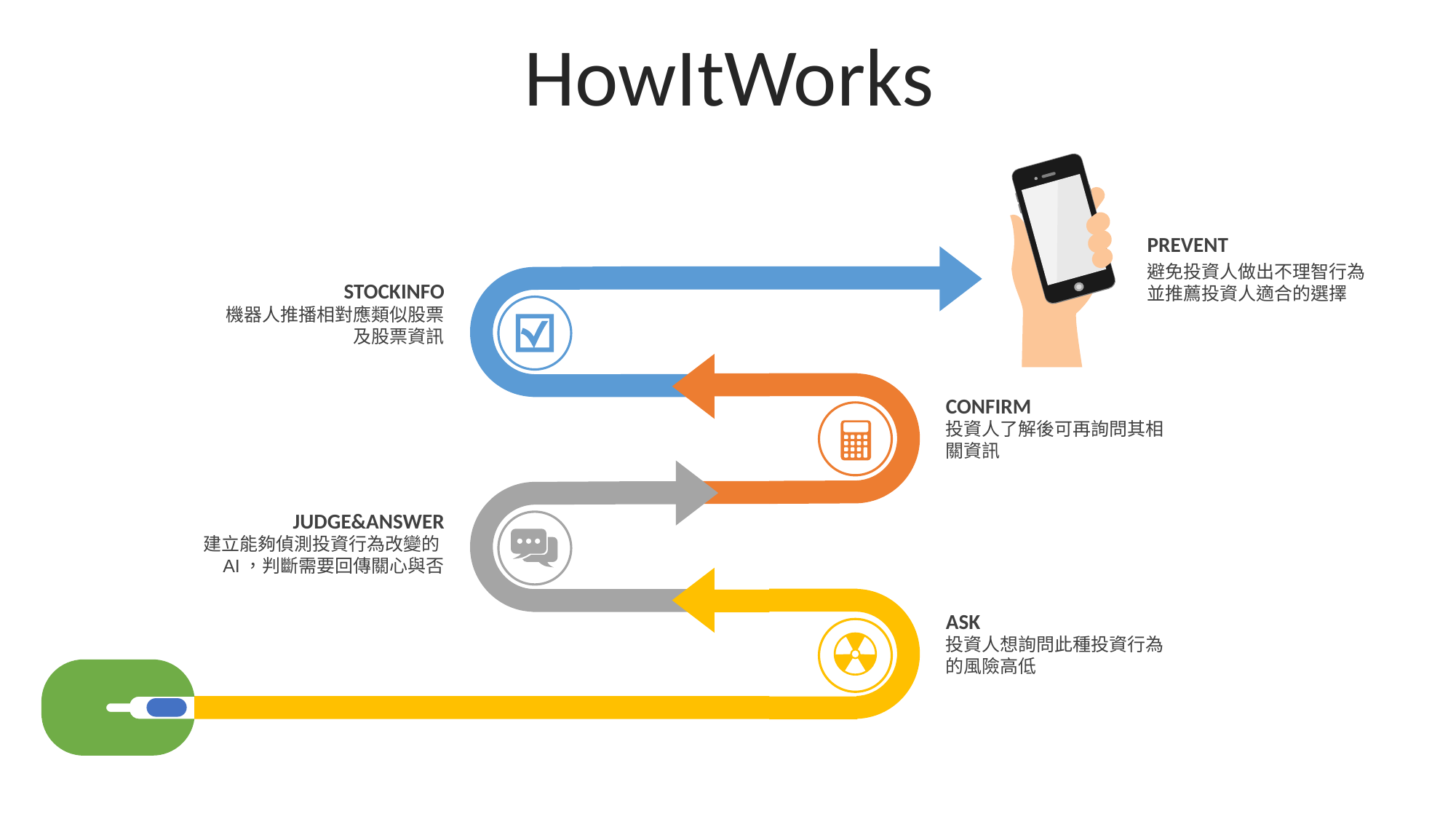

HowItWorks

PREVENT
避免投資人做出不理智行為
並推薦投資人適合的選擇

STOCKINFO
機器人推播相對應類似股票
及股票資訊

CONFIRM
投資人了解後可再詢問其相關資訊

JUDGE&ANSWER
建立能夠偵測投資行為改變的AI，判斷需要回傳關心與否

ASK
投資人想詢問此種投資行為的風險高低